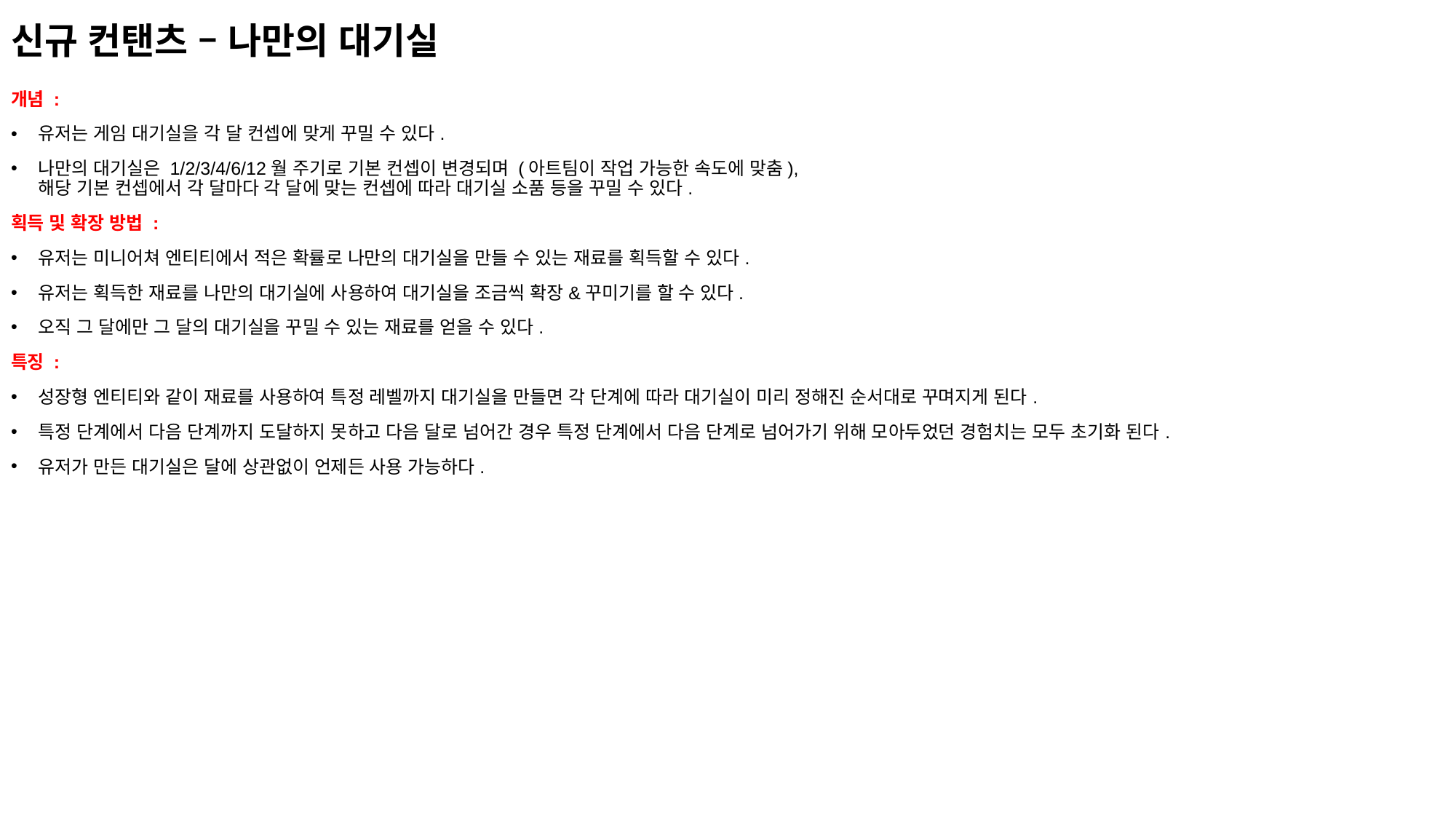

# 신규 컨탠츠 – 나만의 대기실
개념 :
유저는 게임 대기실을 각 달 컨셉에 맞게 꾸밀 수 있다.
나만의 대기실은 1/2/3/4/6/12월 주기로 기본 컨셉이 변경되며 (아트팀이 작업 가능한 속도에 맞춤),
해당 기본 컨셉에서 각 달마다 각 달에 맞는 컨셉에 따라 대기실 소품 등을 꾸밀 수 있다.
획득 및 확장 방법 :
유저는 미니어쳐 엔티티에서 적은 확률로 나만의 대기실을 만들 수 있는 재료를 획득할 수 있다.
유저는 획득한 재료를 나만의 대기실에 사용하여 대기실을 조금씩 확장&꾸미기를 할 수 있다.
오직 그 달에만 그 달의 대기실을 꾸밀 수 있는 재료를 얻을 수 있다.
특징 :
성장형 엔티티와 같이 재료를 사용하여 특정 레벨까지 대기실을 만들면 각 단계에 따라 대기실이 미리 정해진 순서대로 꾸며지게 된다.
특정 단계에서 다음 단계까지 도달하지 못하고 다음 달로 넘어간 경우 특정 단계에서 다음 단계로 넘어가기 위해 모아두었던 경험치는 모두 초기화 된다.
유저가 만든 대기실은 달에 상관없이 언제든 사용 가능하다.